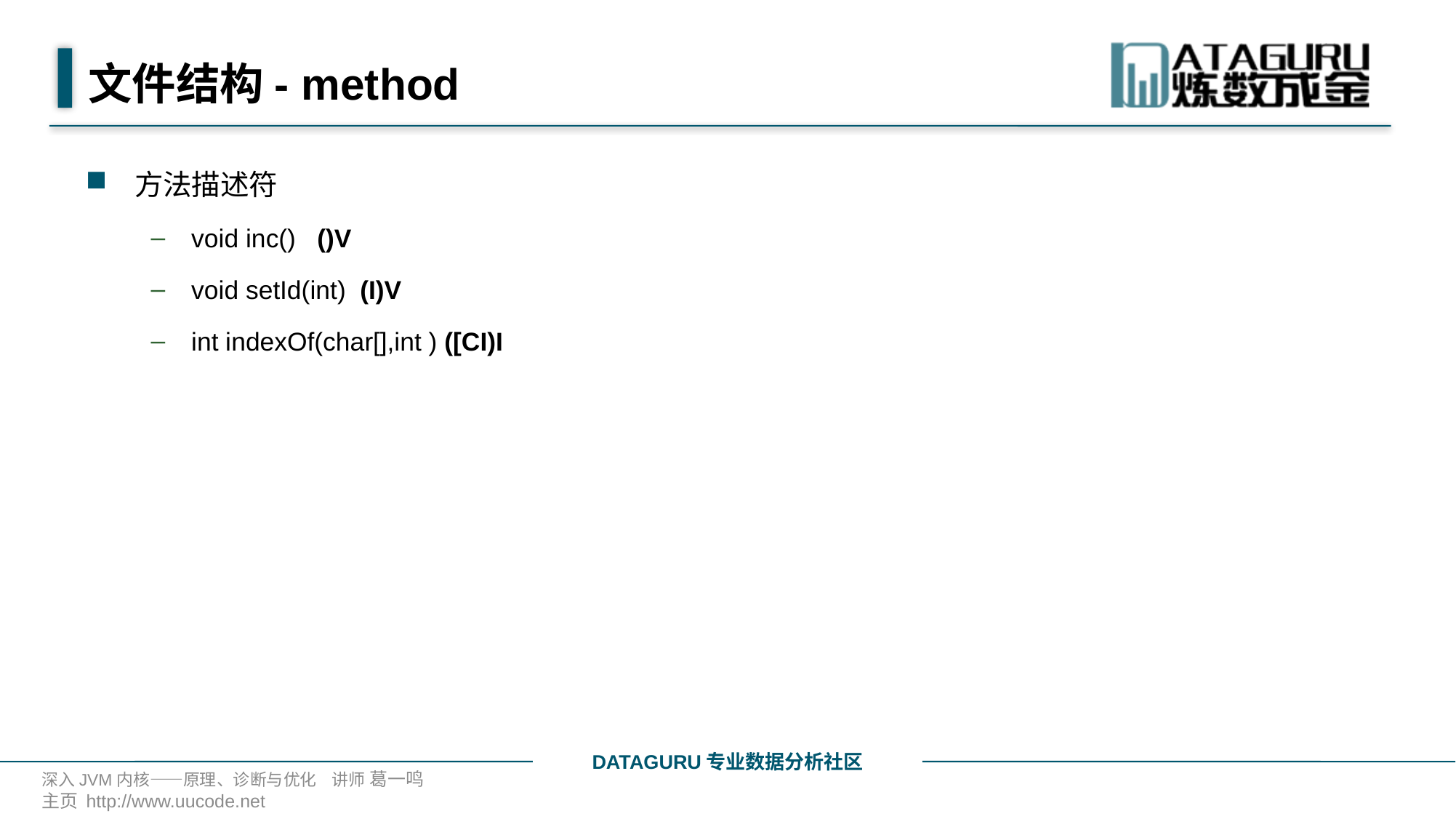

# 文件结构- method
方法描述符
void inc()   ()V
void setId(int)  (I)V
int indexOf(char[],int ) ([CI)I